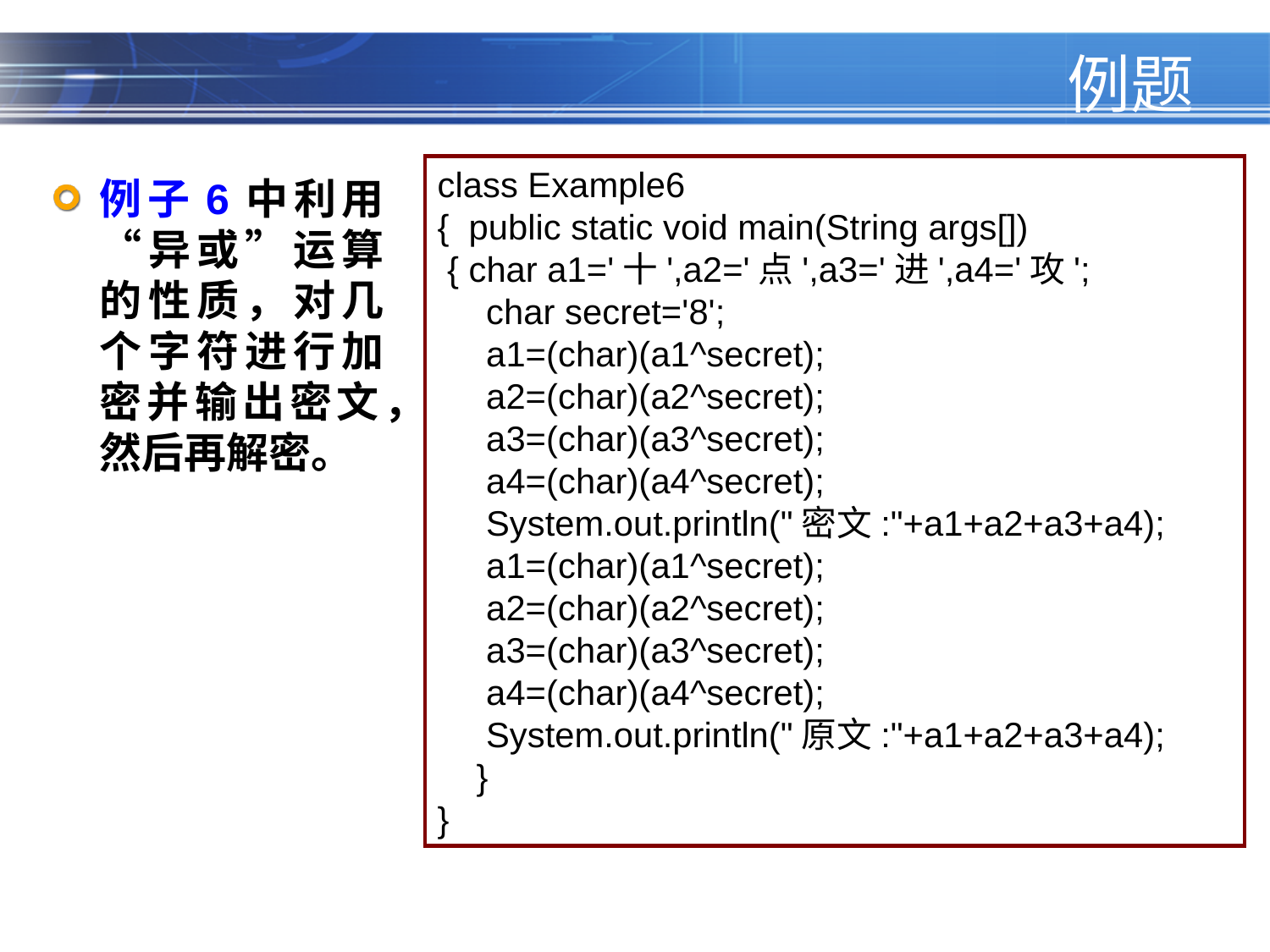

# 例题
class Example6
{  public static void main(String args[])
 { char a1='十',a2='点',a3='进',a4='攻';
     char secret='8';
     a1=(char)(a1^secret);
     a2=(char)(a2^secret);
     a3=(char)(a3^secret);
     a4=(char)(a4^secret);
     System.out.println("密文:"+a1+a2+a3+a4);
     a1=(char)(a1^secret);
     a2=(char)(a2^secret);
     a3=(char)(a3^secret);
     a4=(char)(a4^secret);
     System.out.println("原文:"+a1+a2+a3+a4);
    }
}
例子6中利用“异或”运算的性质，对几个字符进行加密并输出密文，然后再解密。